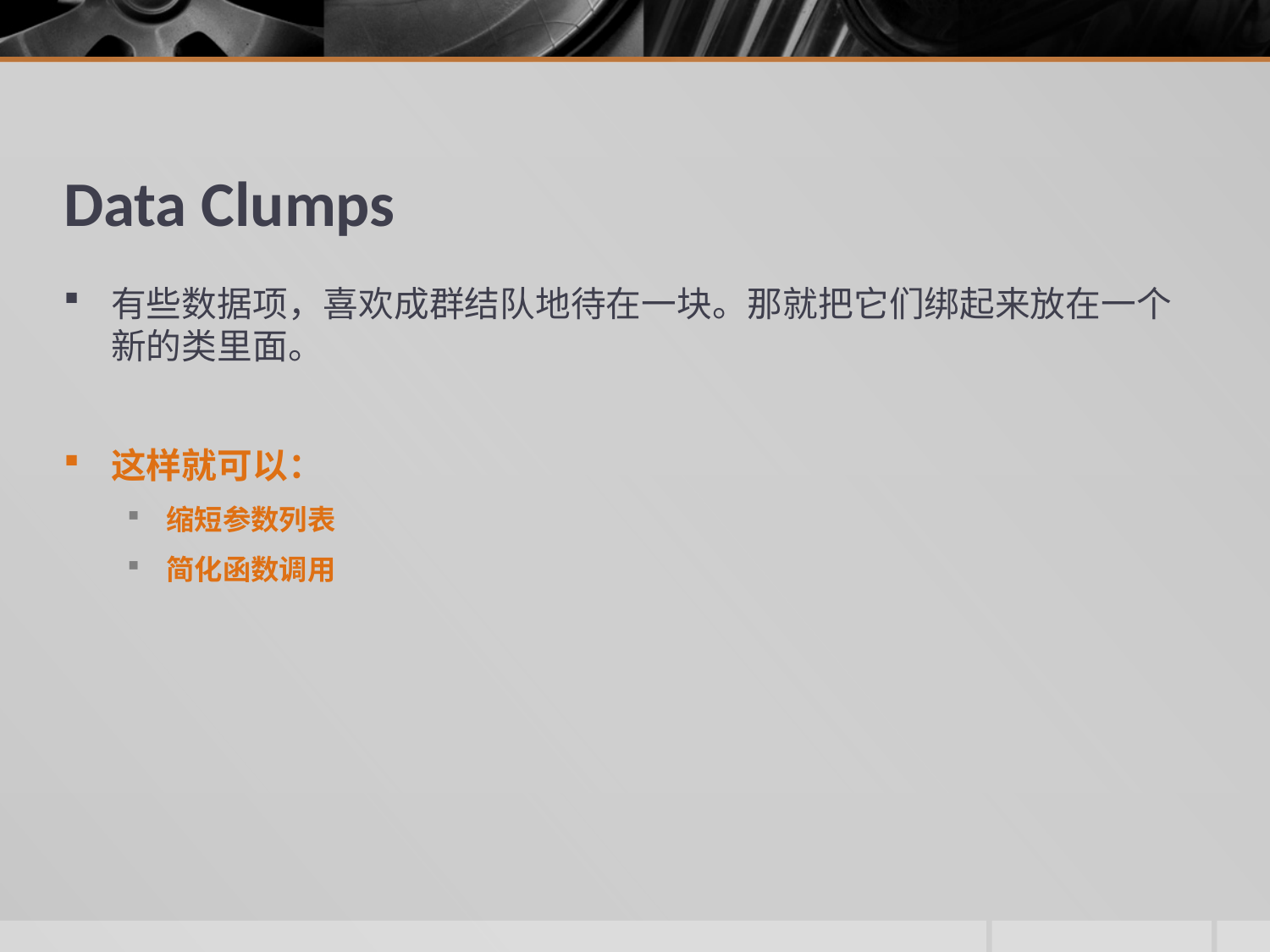

# Data Clumps
有些数据项，喜欢成群结队地待在一块。那就把它们绑起来放在一个新的类里面。

这样就可以：
缩短参数列表
简化函数调用